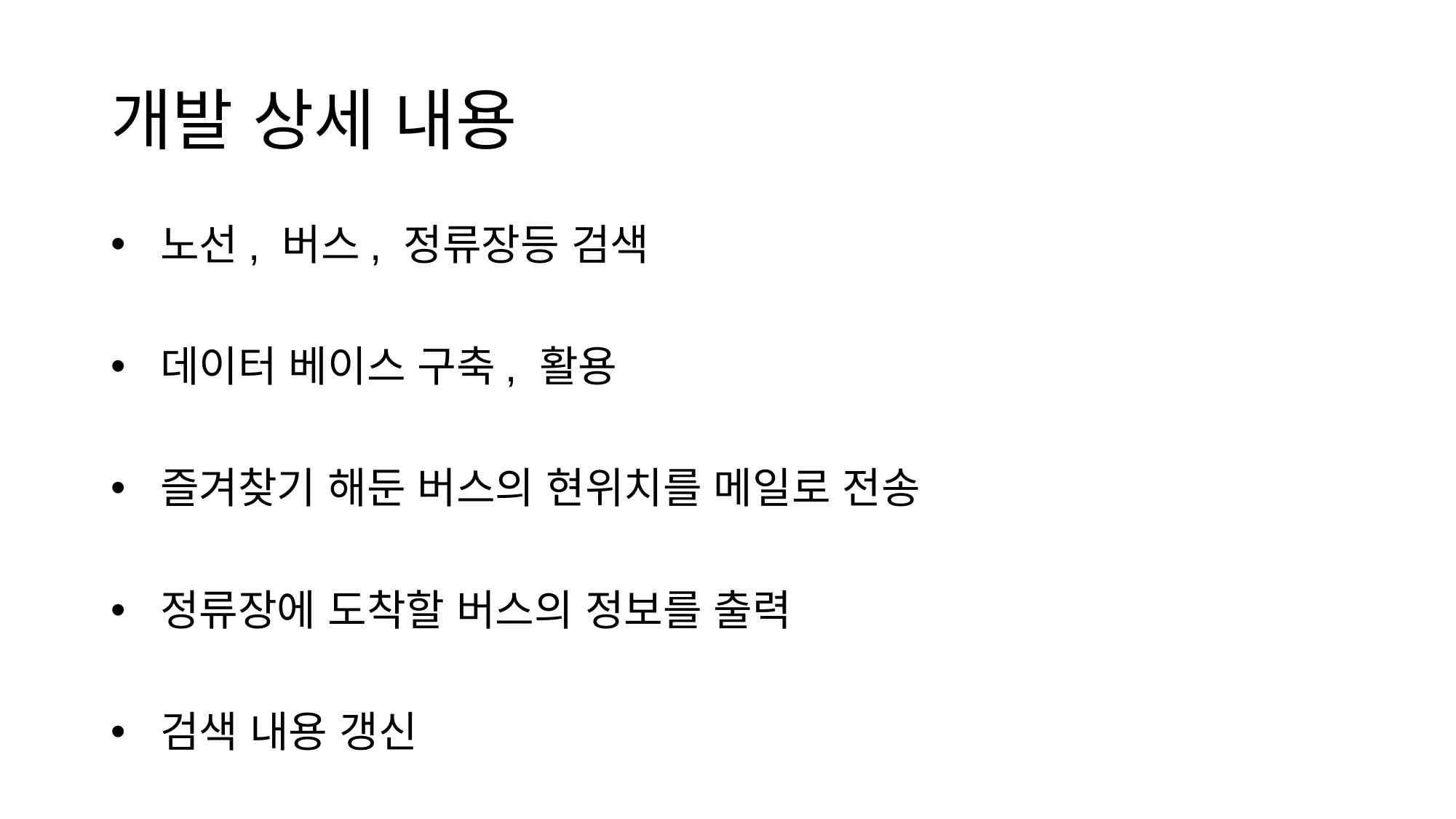

# 개발 상세 내용
 노선, 버스, 정류장등 검색

 데이터 베이스 구축, 활용

 즐겨찾기 해둔 버스의 현위치를 메일로 전송

 정류장에 도착할 버스의 정보를 출력

 검색 내용 갱신